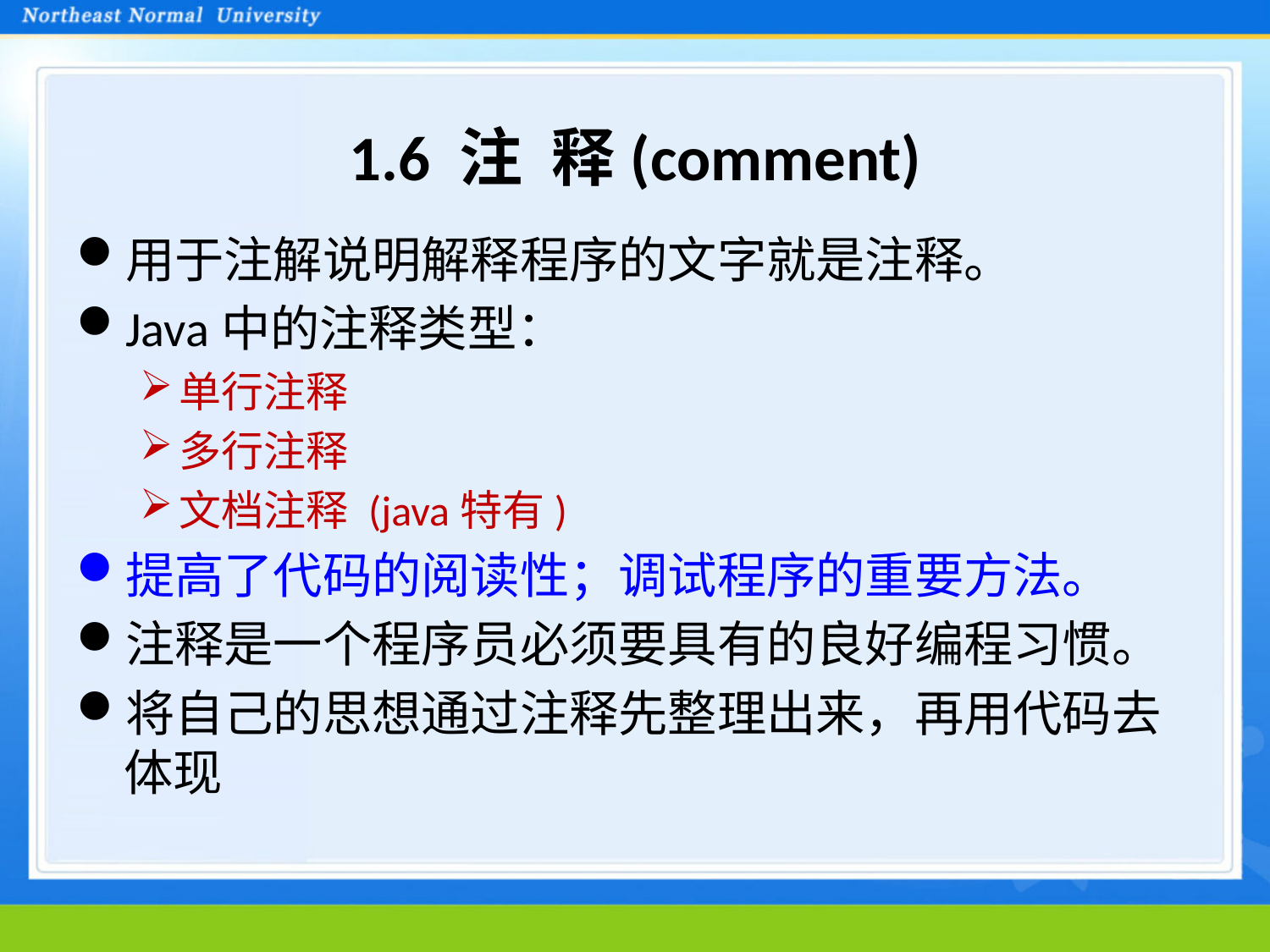

# 1.6 注  释(comment)
用于注解说明解释程序的文字就是注释。
Java中的注释类型：
单行注释
多行注释
文档注释 (java特有)
提高了代码的阅读性；调试程序的重要方法。
注释是一个程序员必须要具有的良好编程习惯。
将自己的思想通过注释先整理出来，再用代码去体现